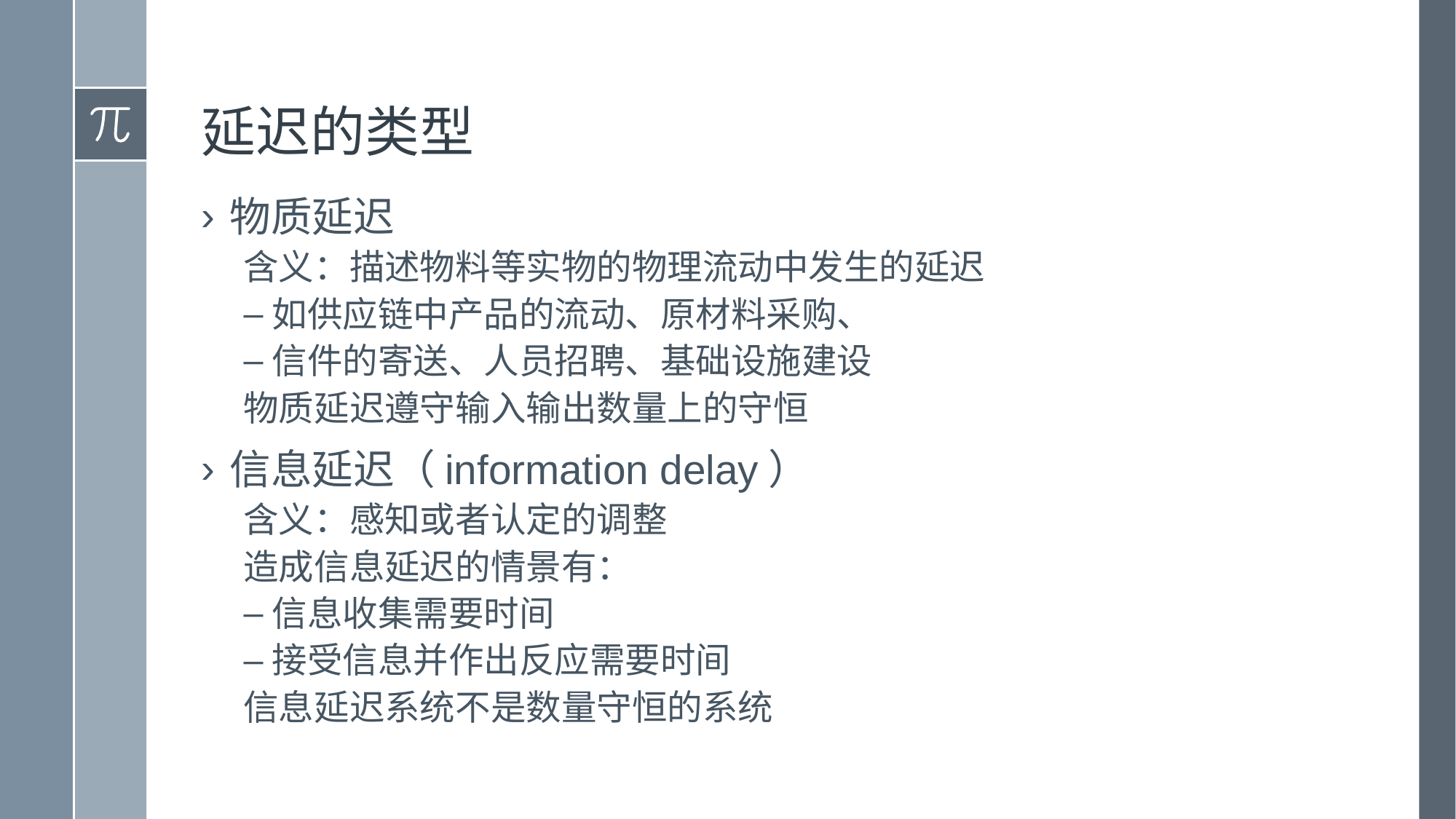

# 延迟的类型
物质延迟
含义：描述物料等实物的物理流动中发生的延迟
如供应链中产品的流动、原材料采购、
信件的寄送、人员招聘、基础设施建设
物质延迟遵守输入输出数量上的守恒
信息延迟（information delay）
含义：感知或者认定的调整
造成信息延迟的情景有：
信息收集需要时间
接受信息并作出反应需要时间
信息延迟系统不是数量守恒的系统